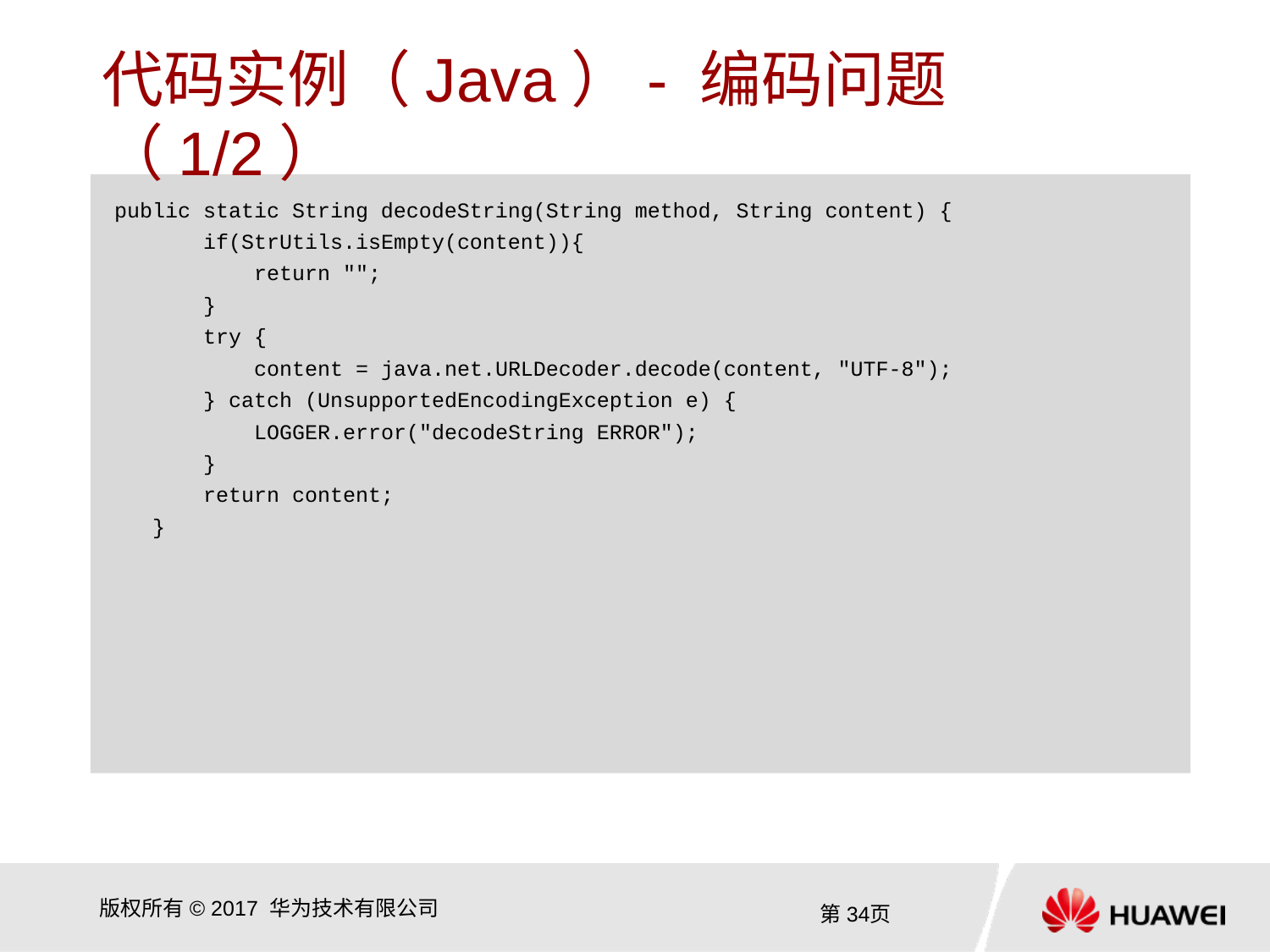

# 代码实例（Java）- 编码问题（1/2）

 public static String decodeString(String method, String content) {
        if(StrUtils.isEmpty(content)){
            return "";
        }
        try {
            content = java.net.URLDecoder.decode(content, "UTF-8");
        } catch (UnsupportedEncodingException e) {
            LOGGER.error("decodeString ERROR");
        }
        return content;
    }